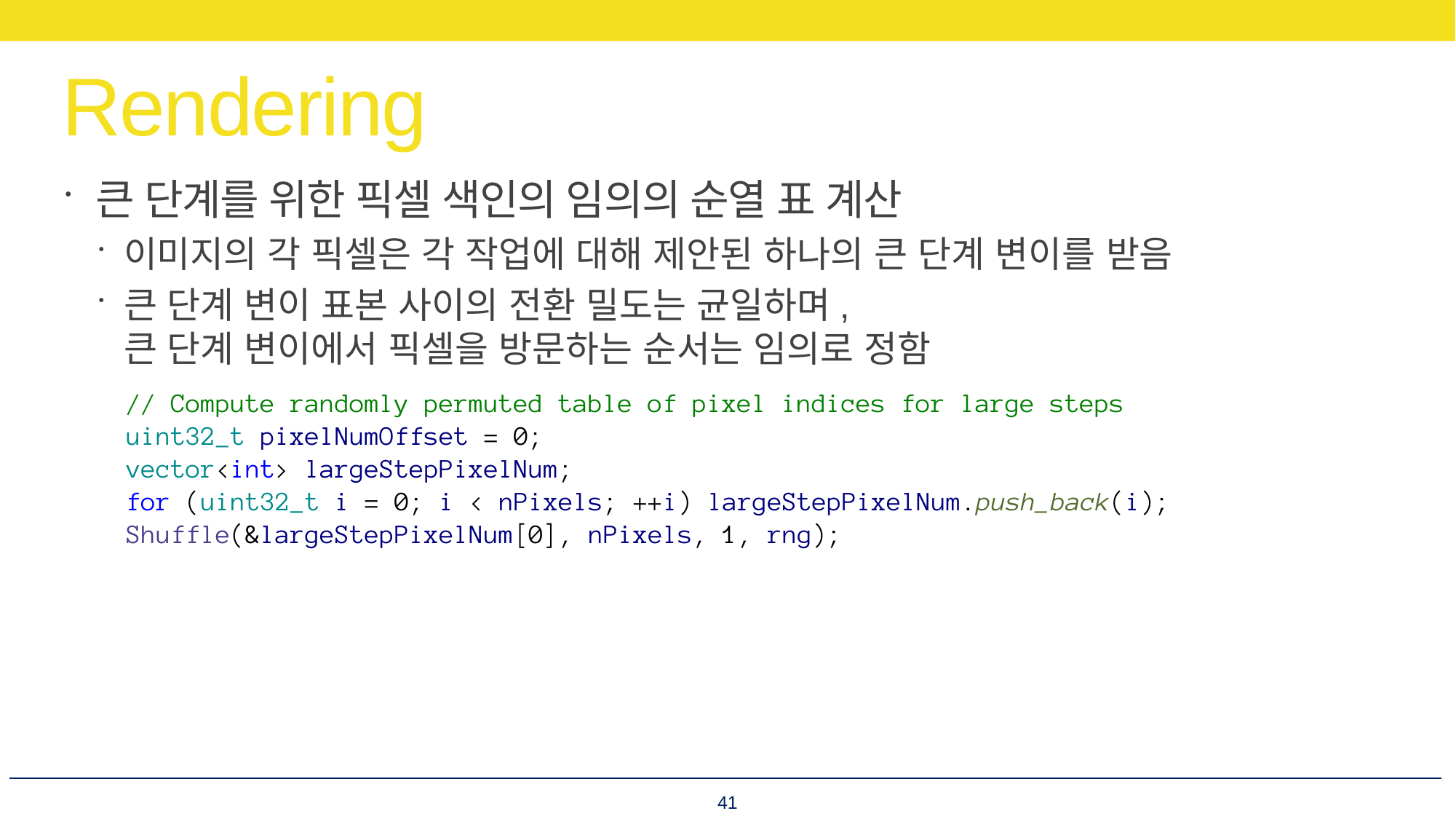

# Rendering
큰 단계를 위한 픽셀 색인의 임의의 순열 표 계산
이미지의 각 픽셀은 각 작업에 대해 제안된 하나의 큰 단계 변이를 받음
큰 단계 변이 표본 사이의 전환 밀도는 균일하며,
큰 단계 변이에서 픽셀을 방문하는 순서는 임의로 정함

// Compute randomly permuted table of pixel indices for large steps
uint32_t pixelNumOffset = 0;
vector<int> largeStepPixelNum;
for (uint32_t i = 0; i < nPixels; ++i) largeStepPixelNum.push_back(i);
Shuffle(&largeStepPixelNum[0], nPixels, 1, rng);
41